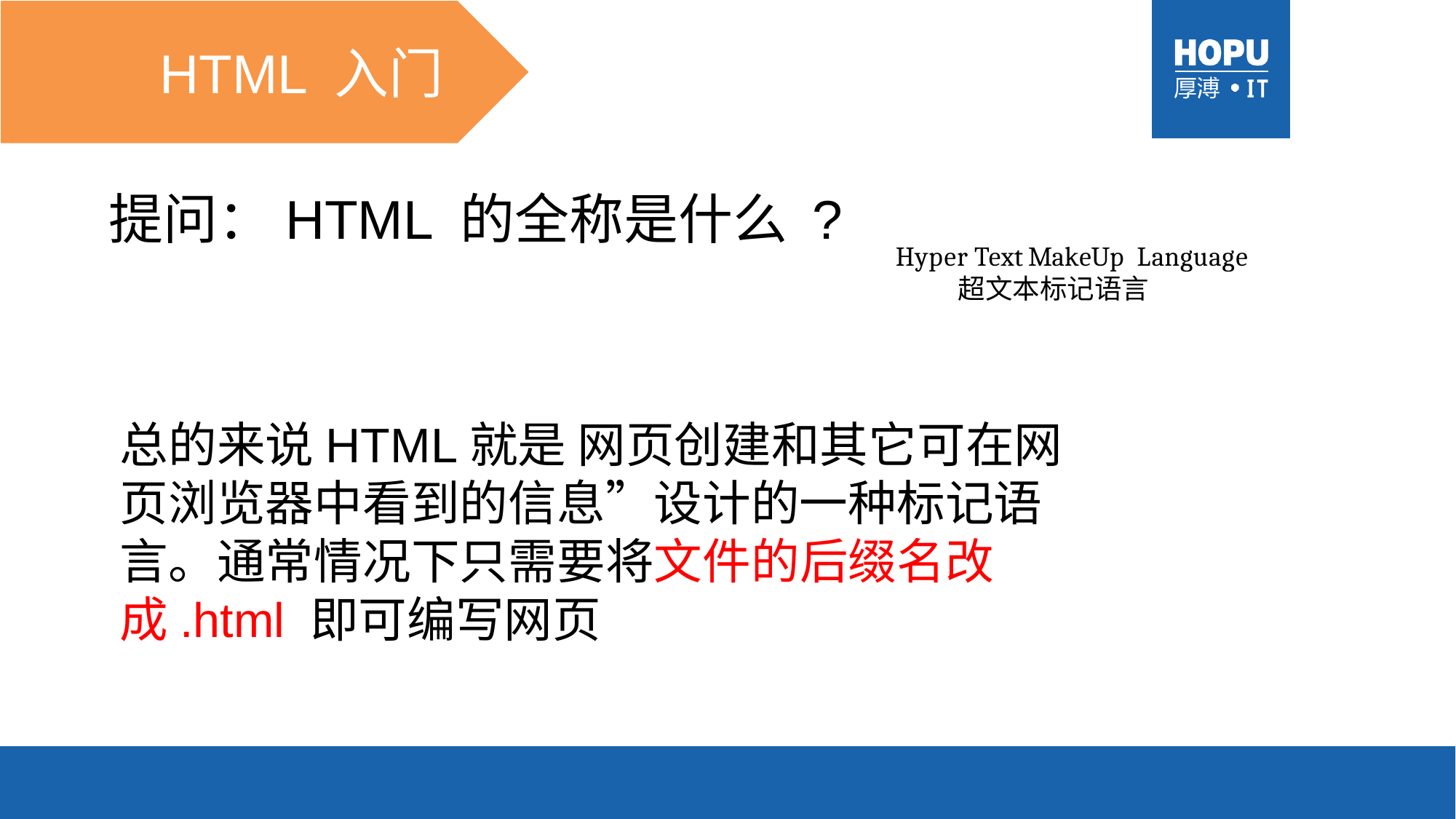

HTML 入门
提问：HTML 的全称是什么 ?
Hyper Text MakeUp  Language
         超文本标记语言
总的来说HTML就是 网页创建和其它可在网页浏览器中看到的信息”设计的一种标记语言。通常情况下只需要将文件的后缀名改成.html 即可编写网页